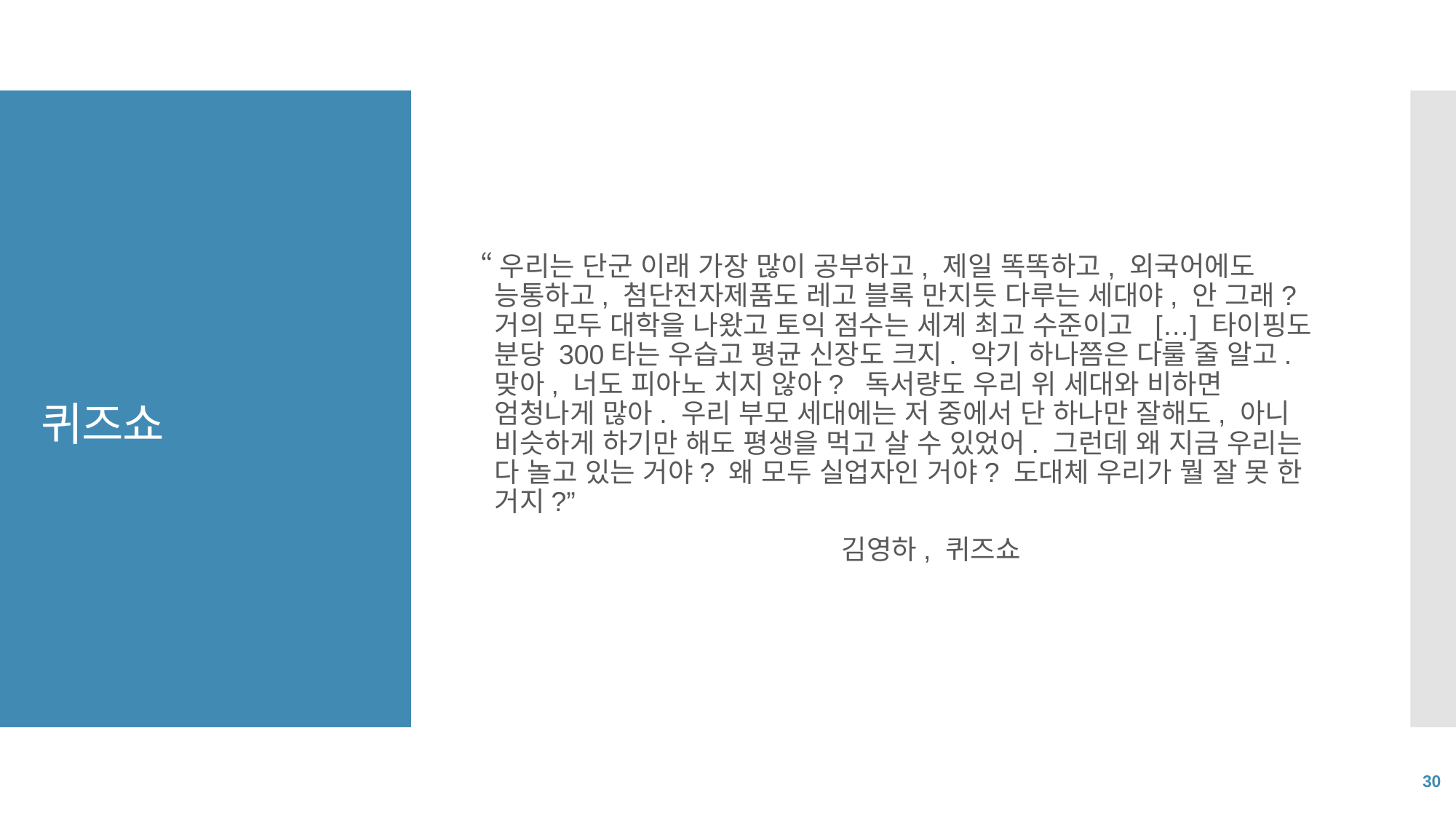

“우리는 단군 이래 가장 많이 공부하고, 제일 똑똑하고, 외국어에도 능통하고, 첨단전자제품도 레고 블록 만지듯 다루는 세대야, 안 그래? 거의 모두 대학을 나왔고 토익 점수는 세계 최고 수준이고  […] 타이핑도 분당 300타는 우습고 평균 신장도 크지. 악기 하나쯤은 다룰 줄 알고. 맞아, 너도 피아노 치지 않아?  독서량도 우리 위 세대와 비하면 엄청나게 많아. 우리 부모 세대에는 저 중에서 단 하나만 잘해도, 아니 비슷하게 하기만 해도 평생을 먹고 살 수 있었어. 그런데 왜 지금 우리는 다 놀고 있는 거야? 왜 모두 실업자인 거야? 도대체 우리가 뭘 잘 못 한 거지?”
			                김영하, 퀴즈쇼
# 퀴즈쇼
30